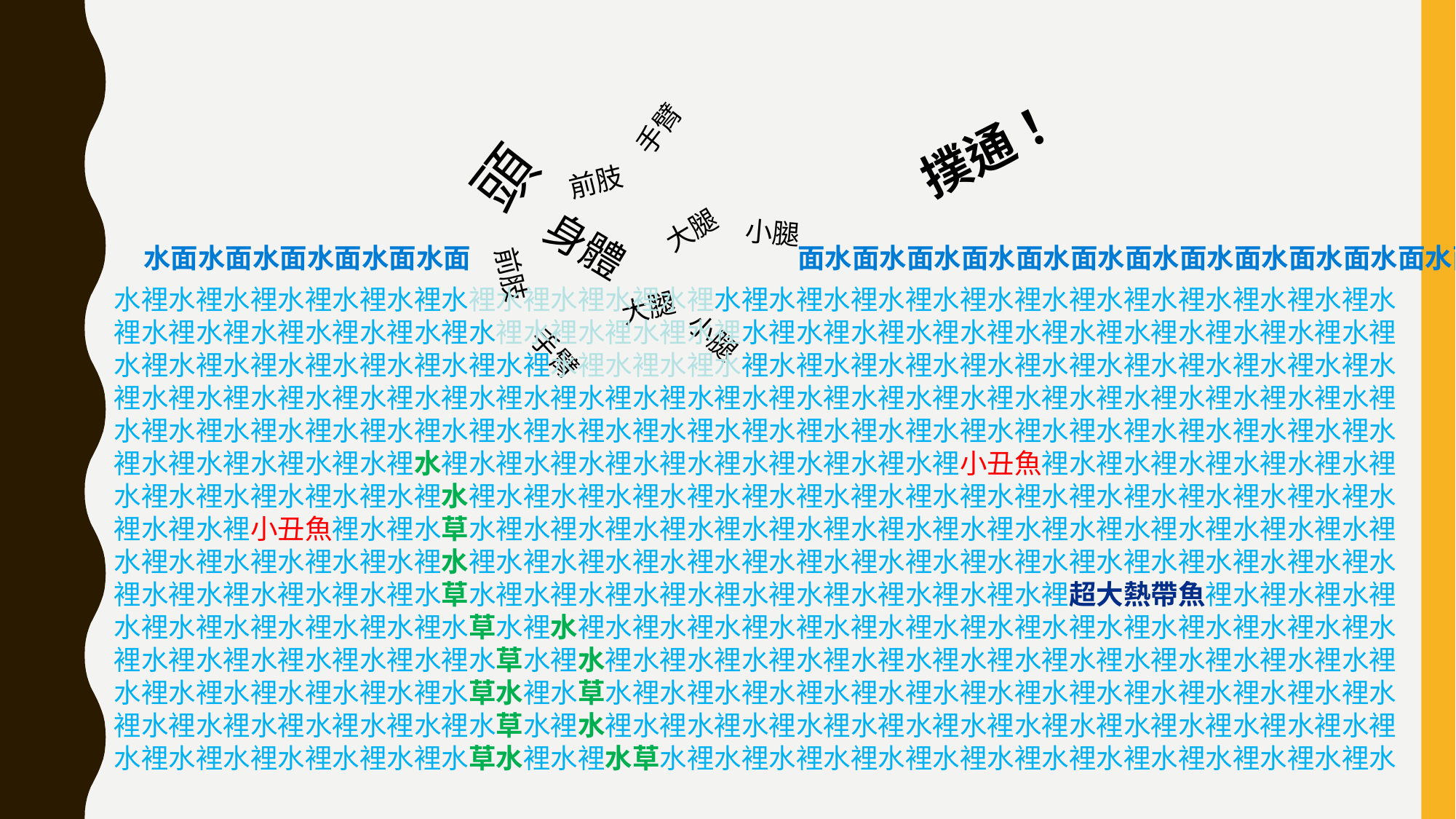

手臂
頭
前肢
身體
前肢
大腿
小腿
大腿
小腿
手臂
撲通！
水面水面水面水面水面水面                                                     面水面水面水面水面水面水面水面水面水面水面水面水面水面水面水面水面水面水面水面
水裡水裡水裡水裡水裡水裡水裡水裡水裡水裡水裡水裡水裡水裡水裡水裡水裡水裡水裡水裡水裡水裡水裡水裡水裡水裡水裡水裡水裡水裡水裡水裡水裡水裡水裡水裡水裡水裡水裡水裡水裡水裡水裡水裡水裡水裡水裡水裡水裡水裡水裡水裡水裡水裡水裡水裡水裡水裡水裡水裡水裡水裡水裡水裡水裡水裡水裡水裡水裡水裡水裡水裡水裡水裡水裡水裡水裡水裡水裡水裡水裡水裡水裡水裡水裡水裡水裡水裡水裡水裡水裡水裡水裡水裡水裡水裡水裡水裡水裡水裡水裡水裡水裡水裡水裡水裡水裡水裡水裡水裡水裡水裡水裡水裡水裡水裡水裡水裡水裡水裡水裡水裡水裡水裡水裡水裡水裡水裡水裡水裡水裡水裡水裡小丑魚裡水裡水裡水裡水裡水裡水裡水裡水裡水裡水裡水裡水裡水裡水裡水裡水裡水裡水裡水裡水裡水裡水裡水裡水裡水裡水裡水裡水裡水裡水裡水裡水裡小丑魚裡水裡水草水裡水裡水裡水裡水裡水裡水裡水裡水裡水裡水裡水裡水裡水裡水裡水裡水裡水裡水裡水裡水裡水裡水裡水裡水裡水裡水裡水裡水裡水裡水裡水裡水裡水裡水裡水裡水裡水裡水裡水裡水裡水裡水裡水裡水裡水裡水草水裡水裡水裡水裡水裡水裡水裡水裡水裡水裡水裡超大熱帶魚裡水裡水裡水裡水裡水裡水裡水裡水裡水裡水草水裡水裡水裡水裡水裡水裡水裡水裡水裡水裡水裡水裡水裡水裡水裡水裡水裡水裡水裡水裡水裡水裡水裡水草水裡水裡水裡水裡水裡水裡水裡水裡水裡水裡水裡水裡水裡水裡水裡水裡水裡水裡水裡水裡水裡水裡水草水裡水草水裡水裡水裡水裡水裡水裡水裡水裡水裡水裡水裡水裡水裡水裡水裡水裡水裡水裡水裡水裡水裡水草水裡水裡水裡水裡水裡水裡水裡水裡水裡水裡水裡水裡水裡水裡水裡水裡水裡水裡水裡水裡水裡水裡水草水裡水裡水草水裡水裡水裡水裡水裡水裡水裡水裡水裡水裡水裡水裡水裡水